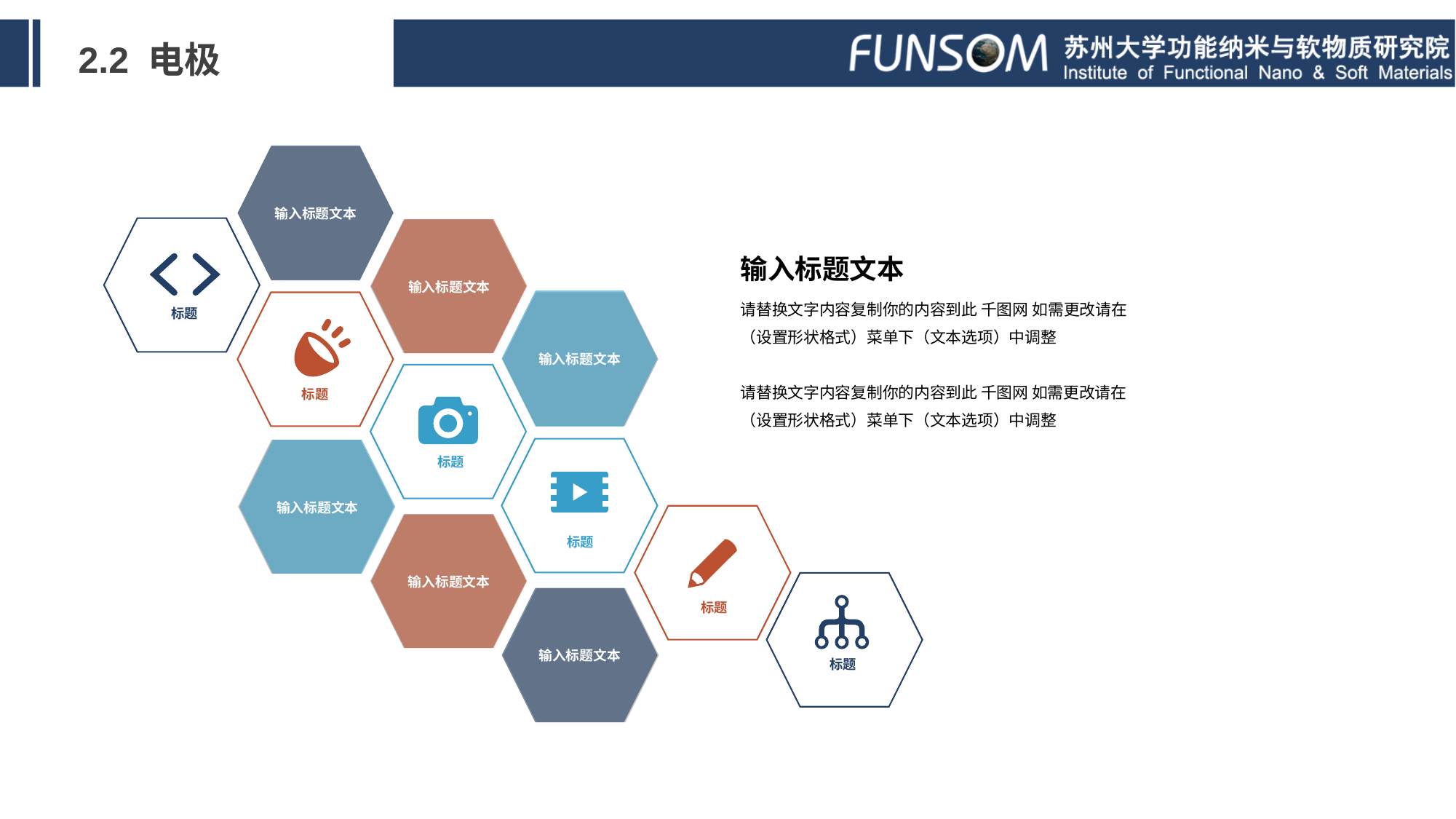

2.2 电极
输入标题文本

输入标题文本

输入标题文本
请替换文字内容复制你的内容到此 千图网 如需更改请在
（设置形状格式）菜单下（文本选项）中调整
请替换文字内容复制你的内容到此 千图网 如需更改请在
（设置形状格式）菜单下（文本选项）中调整

输入标题文本

标题

标题

输入标题文本
标题

输入标题文本

标题

输入标题文本

标题
标题